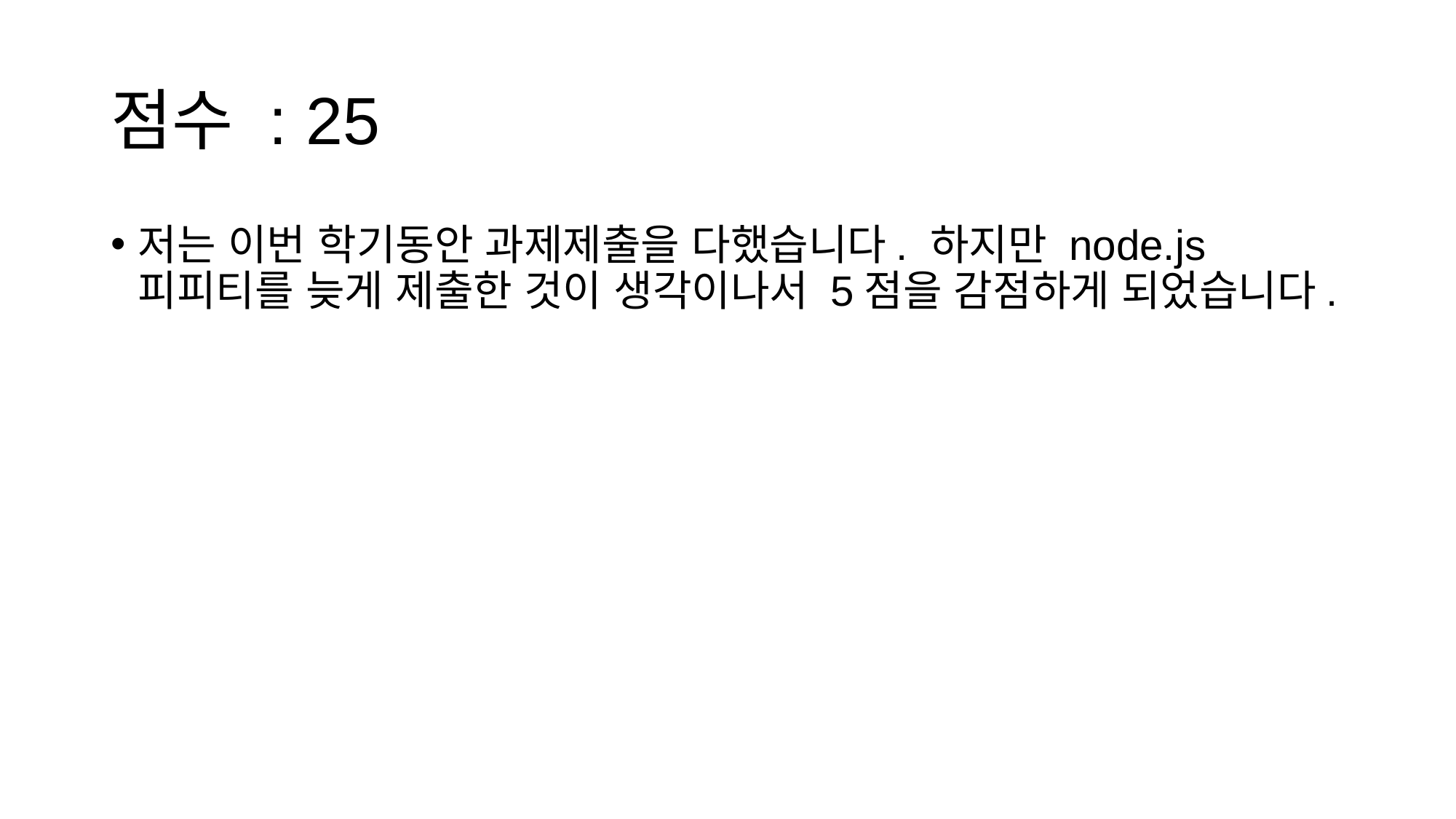

# 점수 : 25
저는 이번 학기동안 과제제출을 다했습니다. 하지만 node.js피피티를 늦게 제출한 것이 생각이나서 5점을 감점하게 되었습니다.